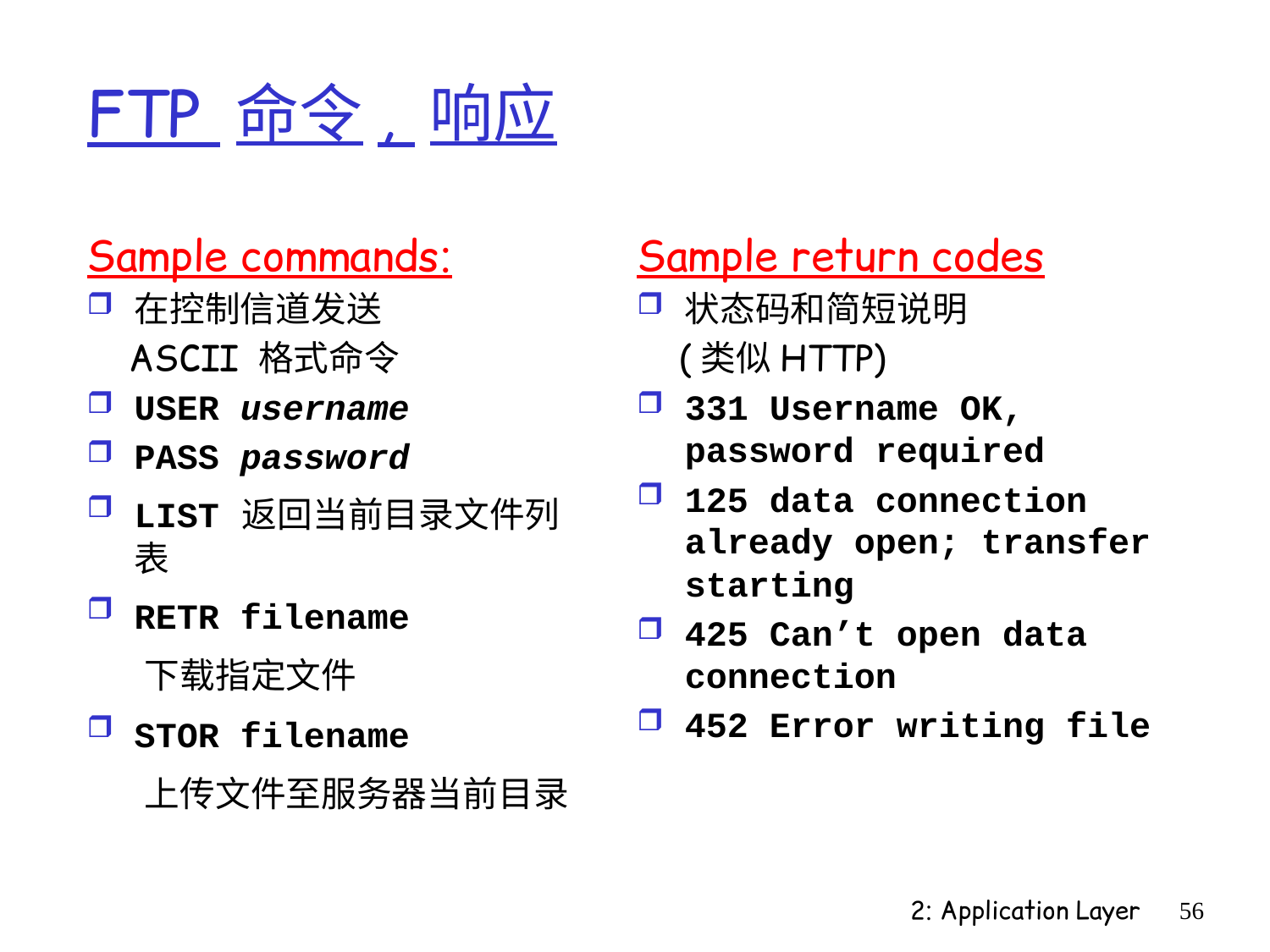

# FTP 命令, 响应
Sample commands:
在控制信道发送
    ASCII 格式命令
USER username
PASS password
LIST 返回当前目录文件列表
RETR filename
     下载指定文件
STOR filename
     上传文件至服务器当前目录
Sample return codes
状态码和简短说明
    (类似HTTP)
331 Username OK, password required
125 data connection already open; transfer starting
425 Can’t open data connection
452 Error writing file
2: Application Layer
56